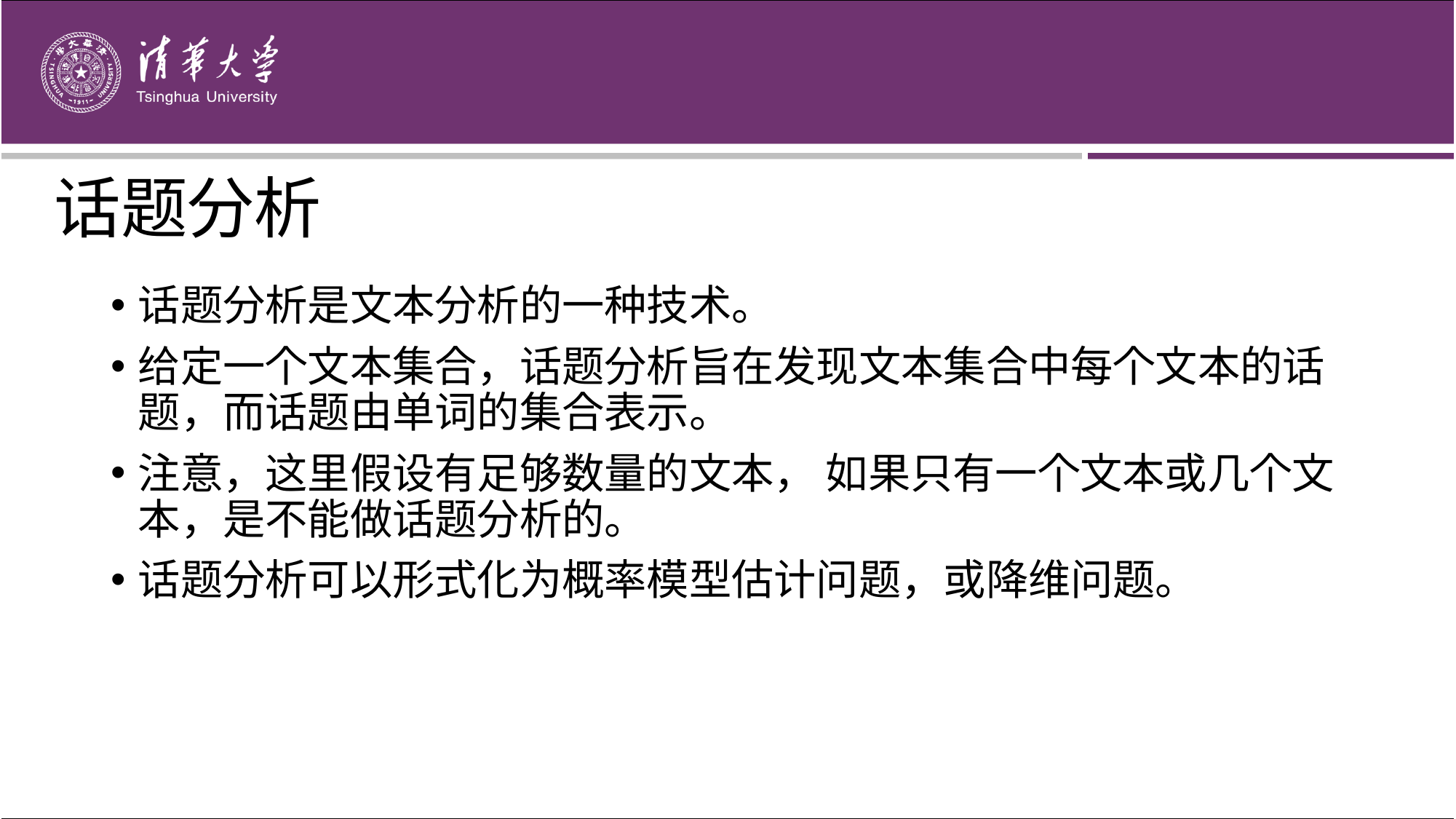

# 话题分析
话题分析是文本分析的一种技术。
给定一个文本集合，话题分析旨在发现文本集合中每个文本的话题，而话题由单词的集合表示。
注意，这里假设有足够数量的文本， 如果只有一个文本或几个文本，是不能做话题分析的。
话题分析可以形式化为概率模型估计问题，或降维问题。